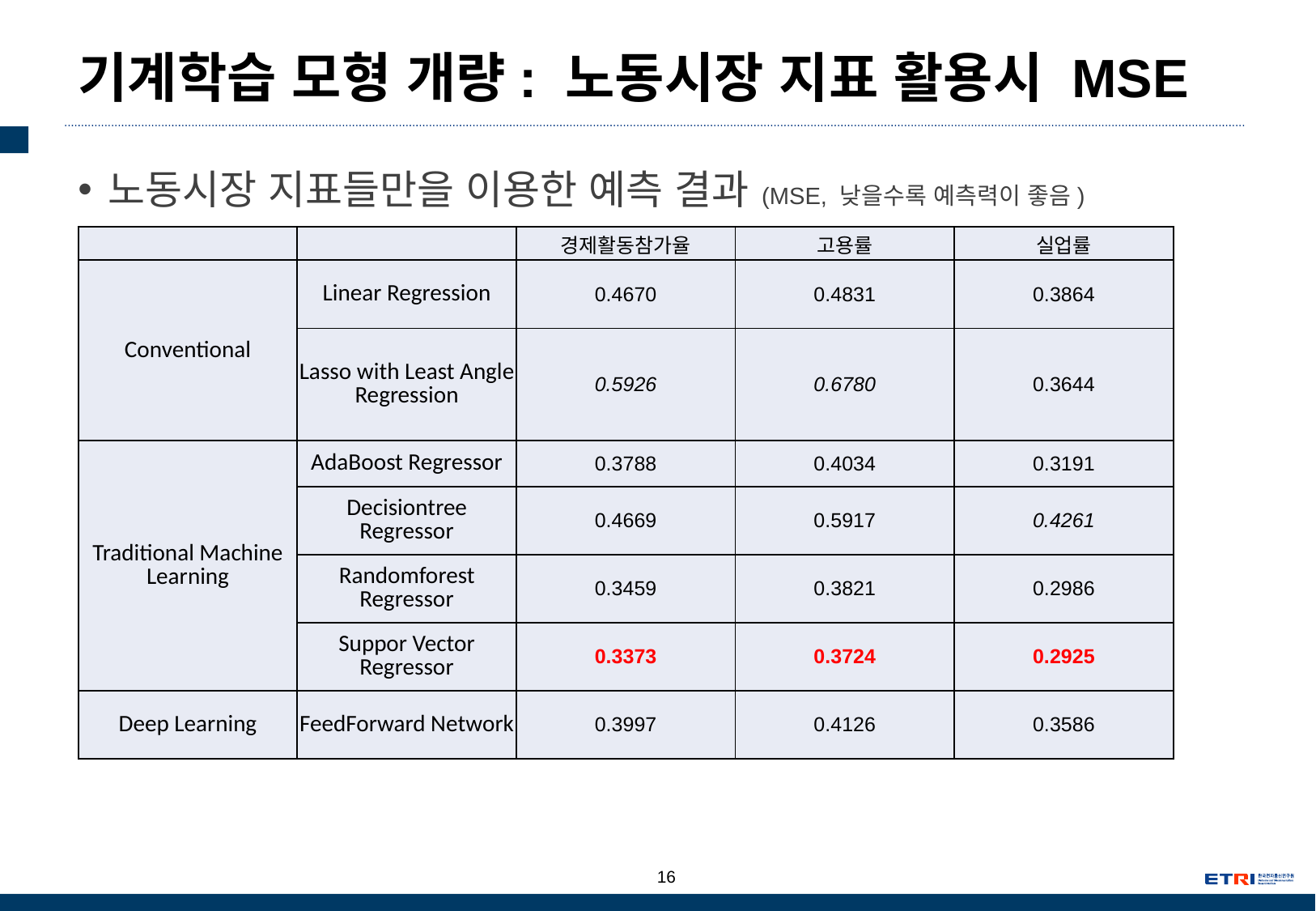

# 기계학습 모형 개량: 노동시장 지표 활용시 MSE
노동시장 지표들만을 이용한 예측 결과 (MSE, 낮을수록 예측력이 좋음)
노동시장 지표들만을 가지고 돌린 예측 결과(MSE)
|  |  | 경제활동참가율 | 고용률 | 실업률 |
| --- | --- | --- | --- | --- |
| Conventional | Linear Regression | 0.4670 | 0.4831 | 0.3864 |
|  | Lasso with Least Angle Regression | 0.5926 | 0.6780 | 0.3644 |
| Traditional Machine Learning | AdaBoost Regressor | 0.3788 | 0.4034 | 0.3191 |
|  | Decisiontree Regressor | 0.4669 | 0.5917 | 0.4261 |
|  | Randomforest Regressor | 0.3459 | 0.3821 | 0.2986 |
|  | Suppor Vector Regressor | 0.3373 | 0.3724 | 0.2925 |
| Deep Learning | FeedForward Network | 0.3997 | 0.4126 | 0.3586 |